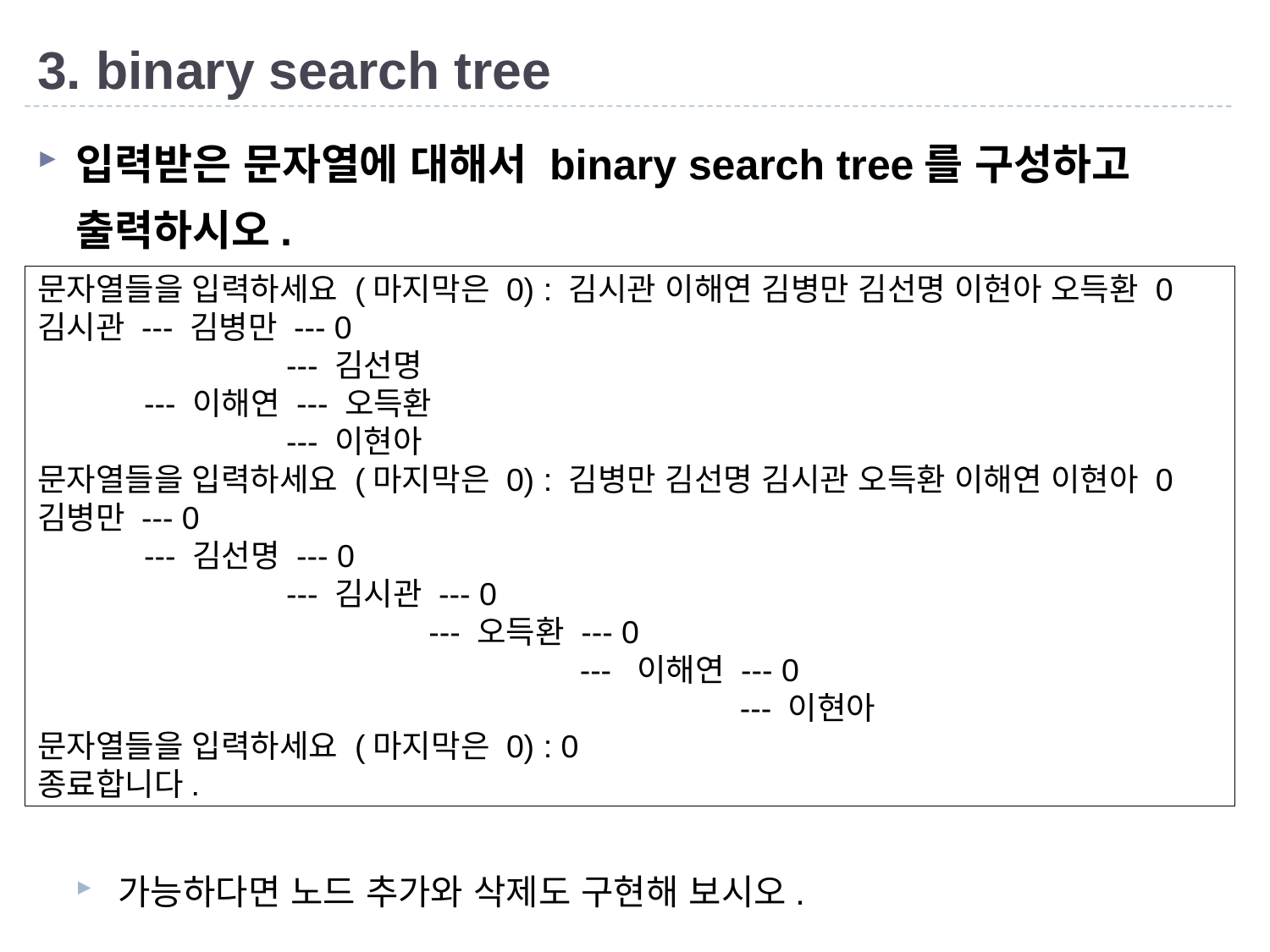

# 3. binary search tree
입력받은 문자열에 대해서 binary search tree를 구성하고 출력하시오.

 가능하다면 노드 추가와 삭제도 구현해 보시오.
문자열들을 입력하세요 (마지막은 0) : 김시관 이해연 김병만 김선명 이현아 오득환 0
김시관 --- 김병만 --- 0
                            --- 김선명
            --- 이해연 --- 오득환
                            --- 이현아
문자열들을 입력하세요 (마지막은 0) : 김병만 김선명 김시관 오득환 이해연 이현아 0
김병만 --- 0
            --- 김선명 --- 0
                            --- 김시관 --- 0
                                            --- 오득환 --- 0
                                                             ---  이해연 --- 0
                                                                               --- 이현아
문자열들을 입력하세요 (마지막은 0) : 0
종료합니다.